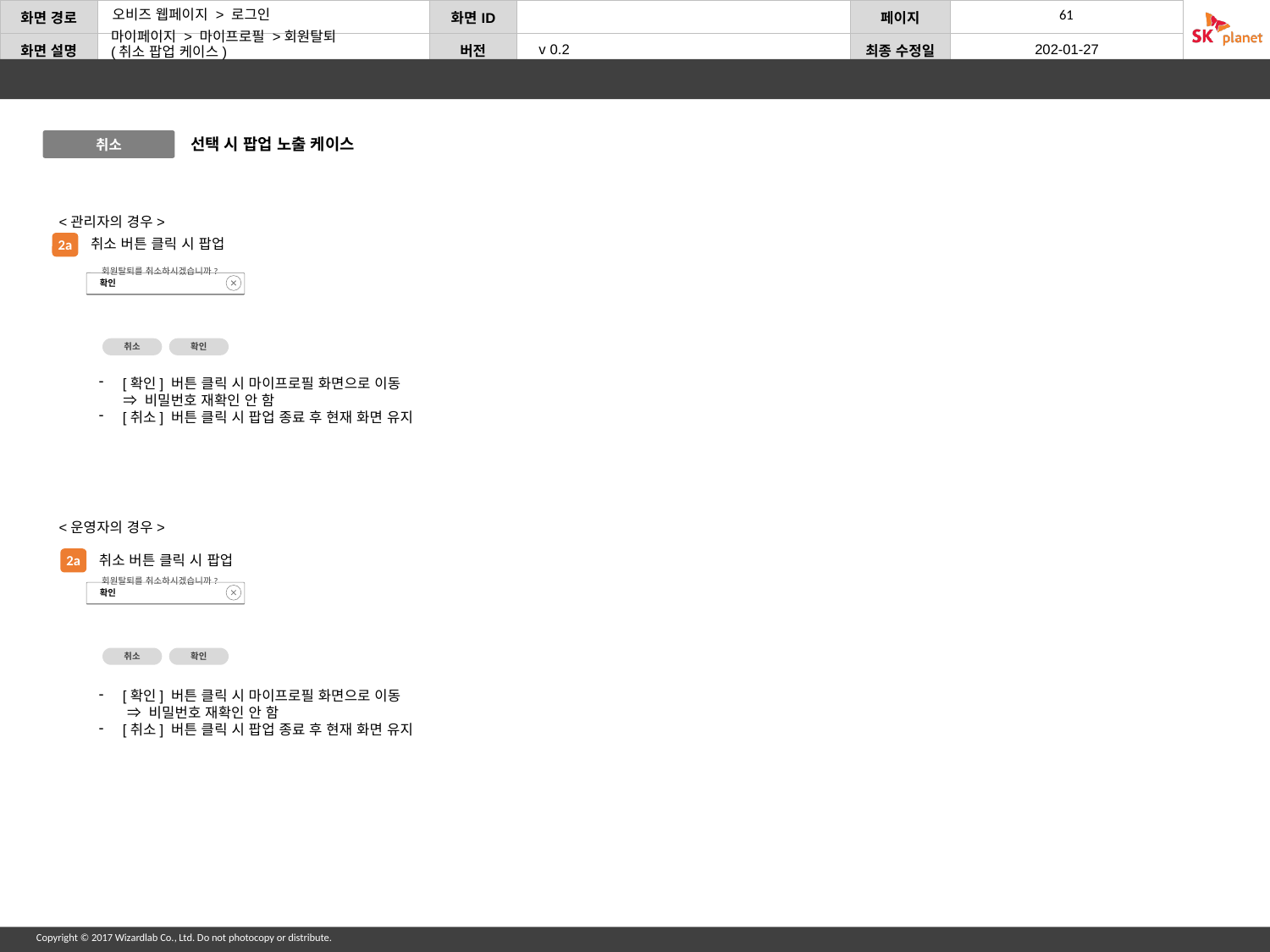

마이페이지 > 마이프로필 >회원탈퇴
(취소 팝업 케이스)
선택 시 팝업 노출 케이스
취소
<관리자의 경우>
취소 버튼 클릭 시 팝업

2a
확인
회원탈퇴를 취소하시겠습니까?

취소
확인
[확인] 버튼 클릭 시 마이프로필 화면으로 이동
      ⇒ 비밀번호 재확인 안 함
[취소] 버튼 클릭 시 팝업 종료 후 현재 화면 유지
<운영자의 경우>
취소 버튼 클릭 시 팝업

2a
확인
회원탈퇴를 취소하시겠습니까?

취소
확인
[확인] 버튼 클릭 시 마이프로필 화면으로 이동
       ⇒ 비밀번호 재확인 안 함
[취소] 버튼 클릭 시 팝업 종료 후 현재 화면 유지